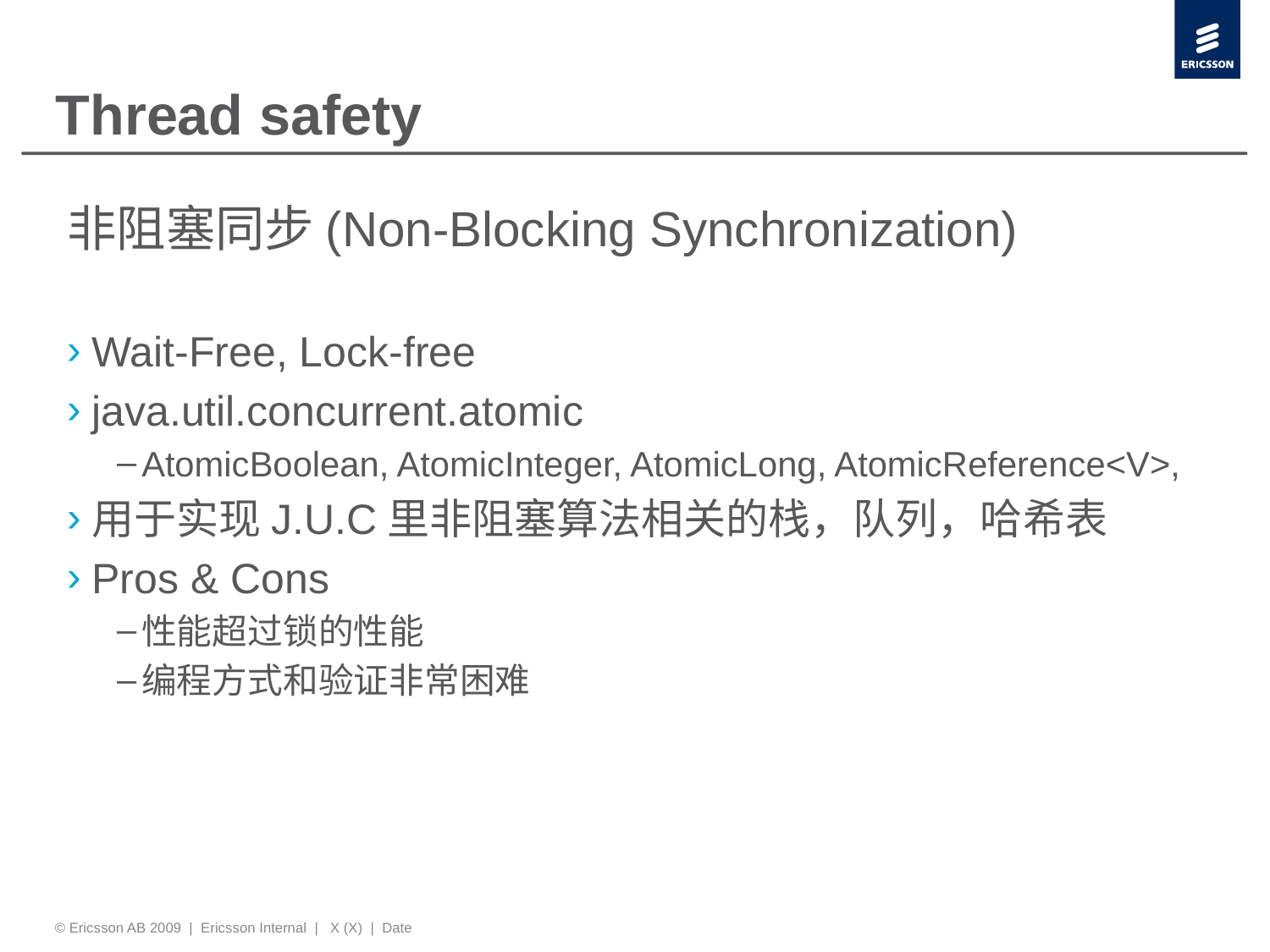

Thread safety
非阻塞同步(Non-Blocking Synchronization)
Wait-Free, Lock-free
java.util.concurrent.atomic
AtomicBoolean, AtomicInteger, AtomicLong, AtomicReference<V>,
用于实现J.U.C里非阻塞算法相关的栈，队列，哈希表
Pros & Cons
性能超过锁的性能
编程方式和验证非常困难
© Ericsson AB 2009  |  Ericsson Internal  |   X (X)  |  Date